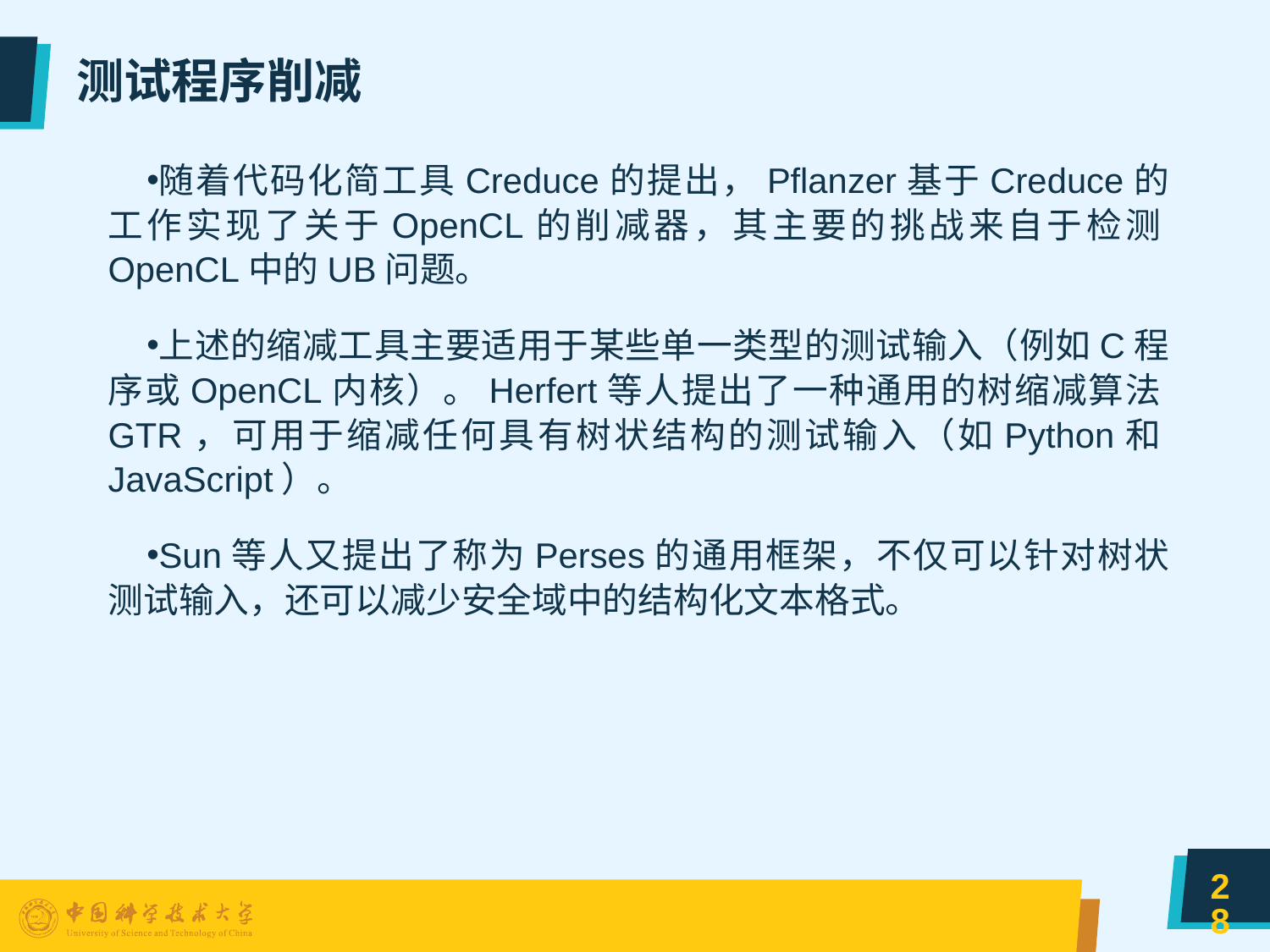

# 测试程序削减
随着代码化简工具Creduce的提出，Pflanzer基于Creduce的工作实现了关于OpenCL的削减器，其主要的挑战来自于检测OpenCL中的UB问题。
上述的缩减工具主要适用于某些单一类型的测试输入（例如C程序或OpenCL内核）。Herfert等人提出了一种通用的树缩减算法GTR，可用于缩减任何具有树状结构的测试输入（如Python和JavaScript）。
Sun等人又提出了称为Perses的通用框架，不仅可以针对树状测试输入，还可以减少安全域中的结构化文本格式。
28